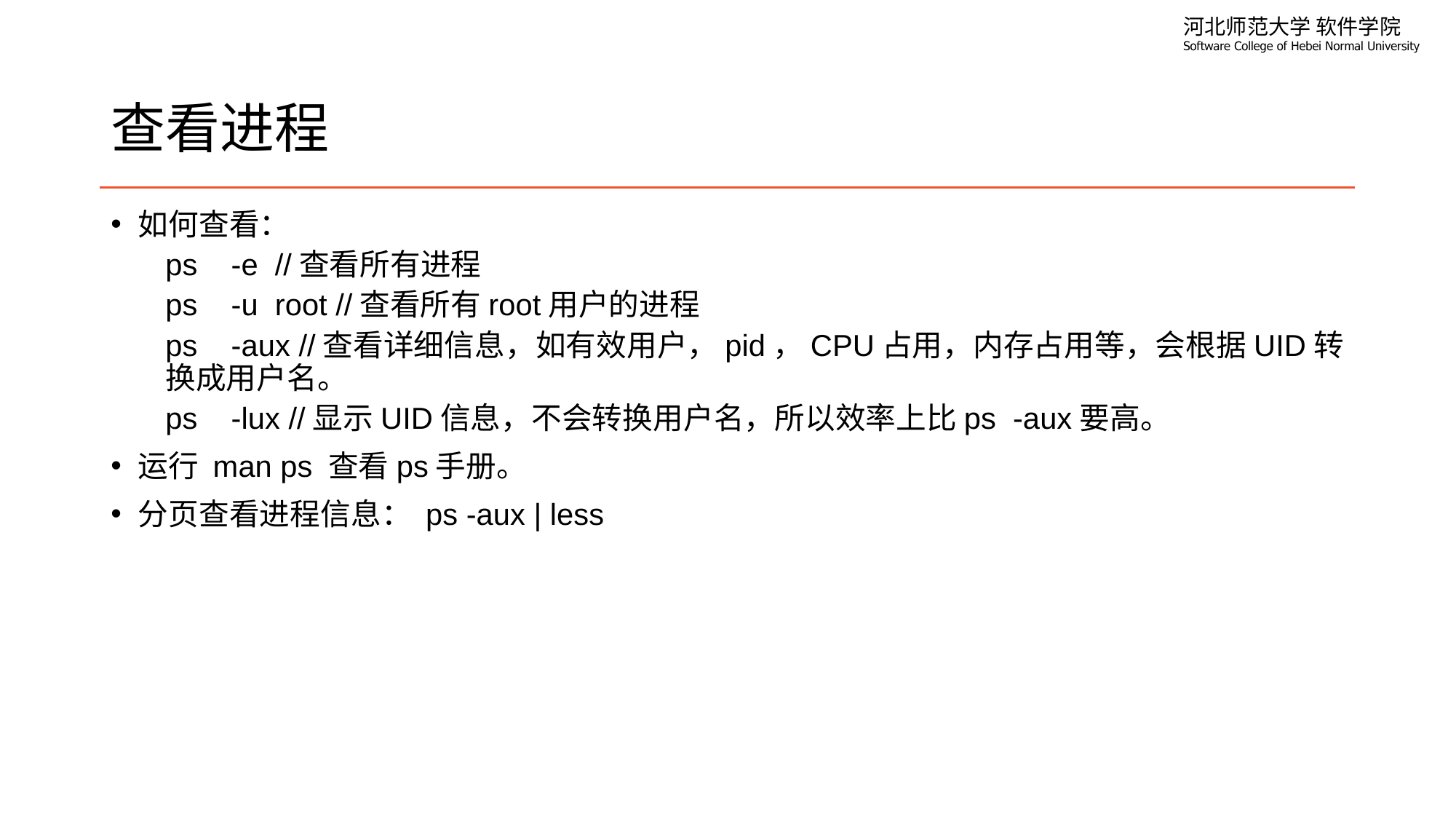

# 查看进程
如何查看：
ps    -e  //查看所有进程
ps    -u  root //查看所有root用户的进程
ps    -aux //查看详细信息，如有效用户，pid，CPU占用，内存占用等，会根据UID转换成用户名。
ps    -lux //显示UID信息，不会转换用户名，所以效率上比ps  -aux要高。
运行 man ps 查看ps手册。
分页查看进程信息： ps -aux | less